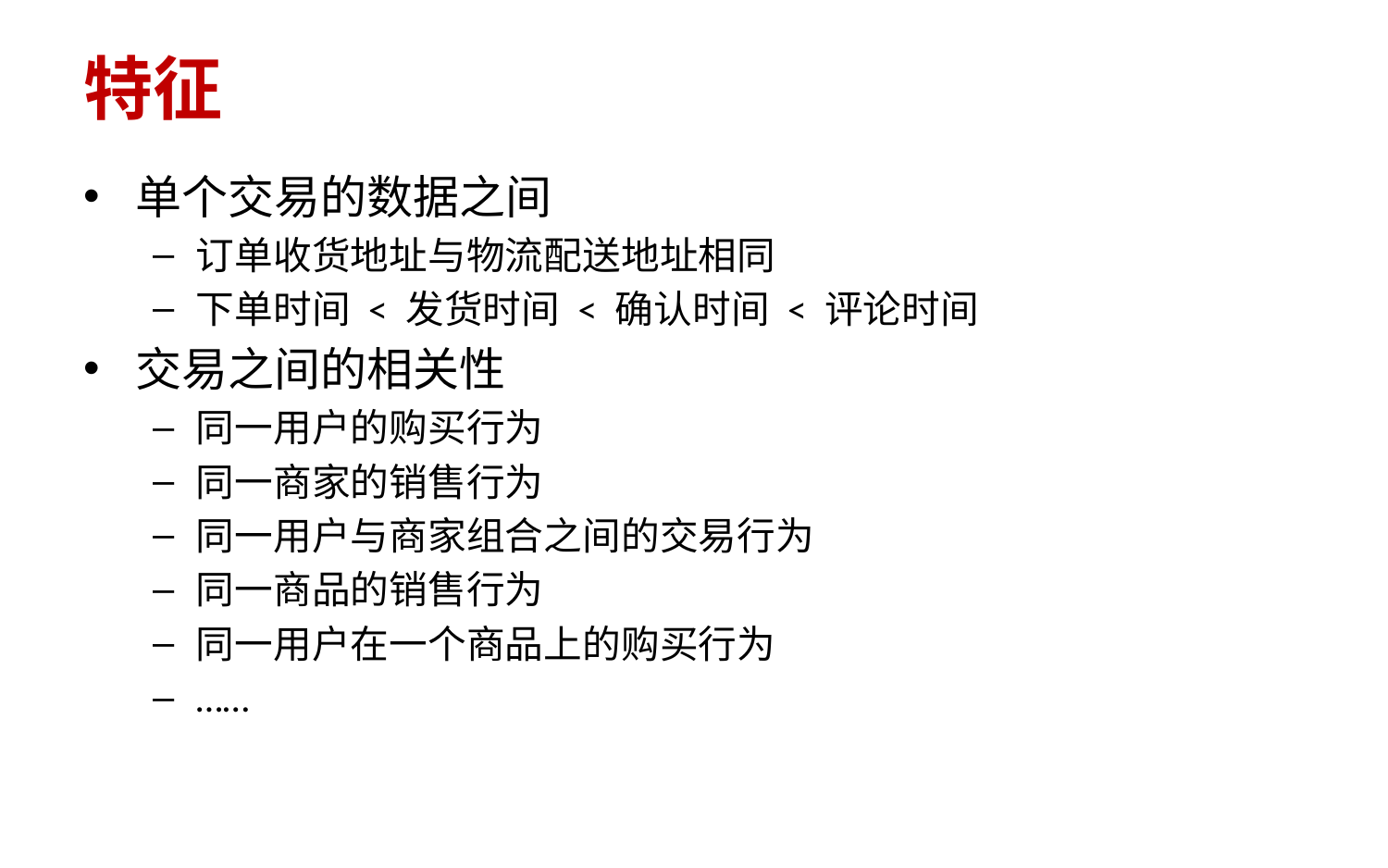

# 特征
单个交易的数据之间
订单收货地址与物流配送地址相同
下单时间 < 发货时间 < 确认时间 < 评论时间
交易之间的相关性
同一用户的购买行为
同一商家的销售行为
同一用户与商家组合之间的交易行为
同一商品的销售行为
同一用户在一个商品上的购买行为
……